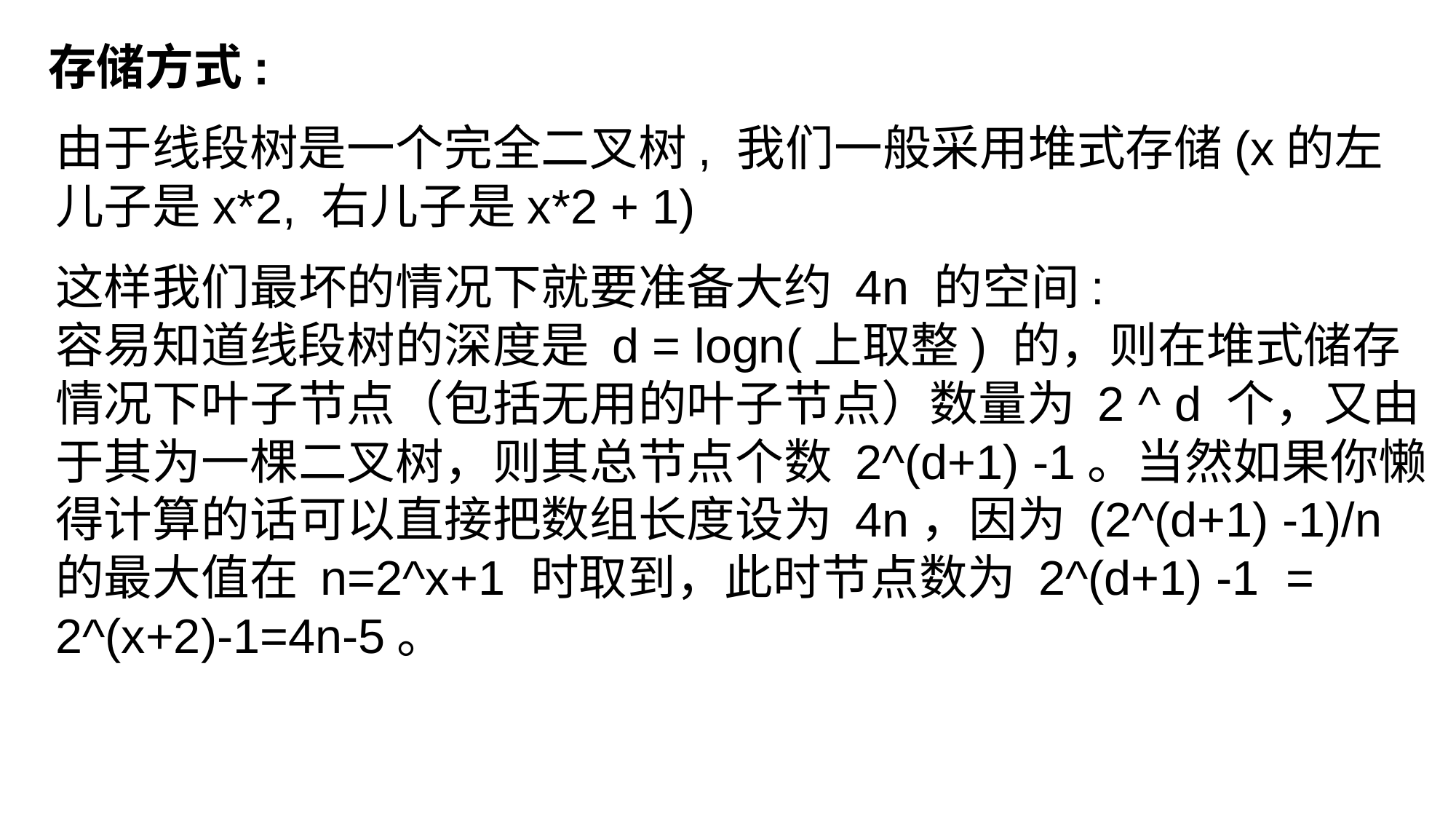

存储方式:
由于线段树是一个完全二叉树, 我们一般采用堆式存储(x的左儿子是x*2, 右儿子是x*2 + 1)
这样我们最坏的情况下就要准备大约 4n 的空间:
容易知道线段树的深度是 d = logn(上取整) 的，则在堆式储存情况下叶子节点（包括无用的叶子节点）数量为 2 ^ d 个，又由于其为一棵二叉树，则其总节点个数 2^(d+1) -1。当然如果你懒得计算的话可以直接把数组长度设为 4n，因为 (2^(d+1) -1)/n 的最大值在 n=2^x+1 时取到，此时节点数为 2^(d+1) -1  = 2^(x+2)-1=4n-5。